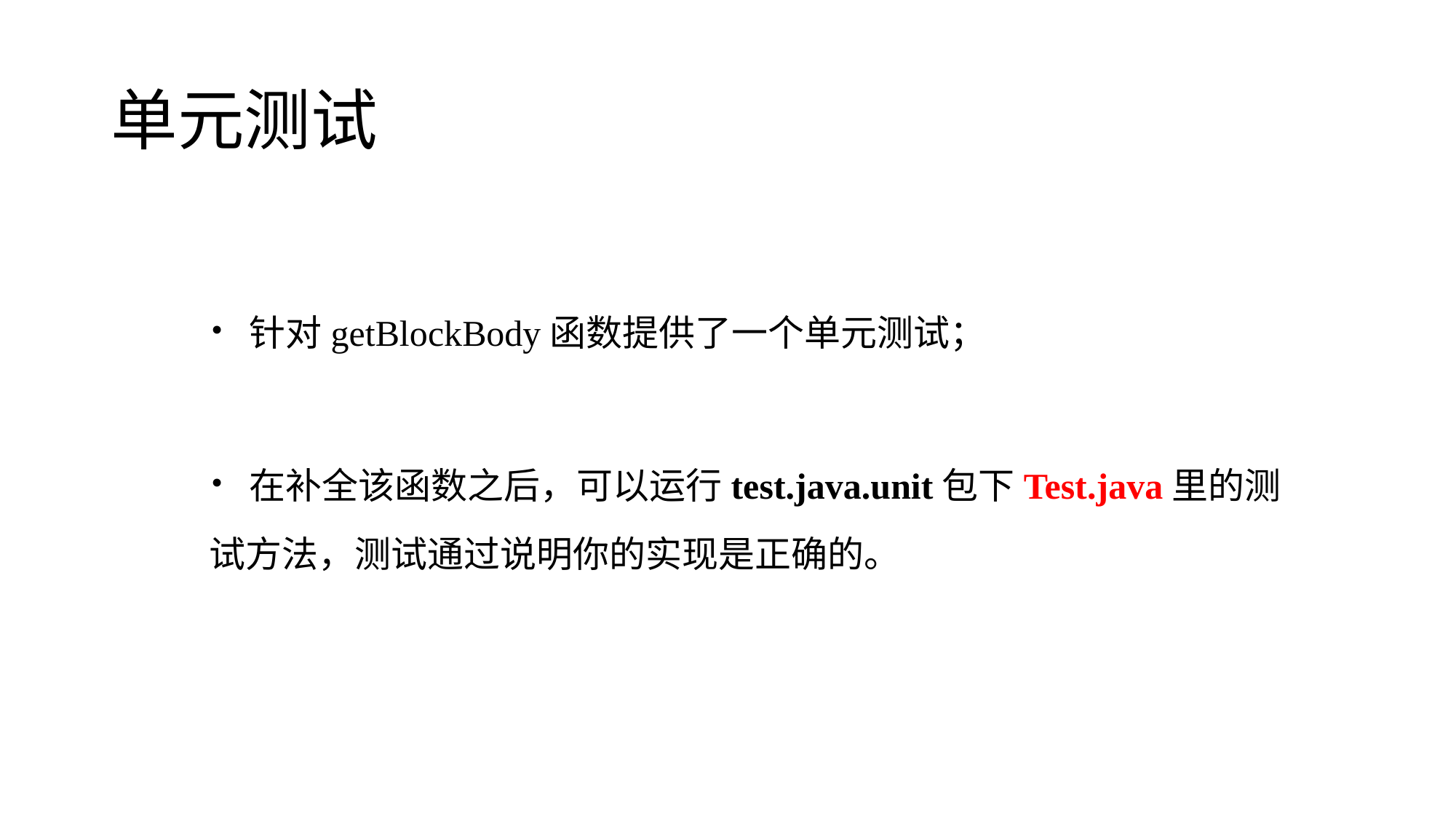

# 单元测试
· 针对getBlockBody函数提供了一个单元测试；

· 在补全该函数之后，可以运行test.java.unit包下Test.java里的测试方法，测试通过说明你的实现是正确的。